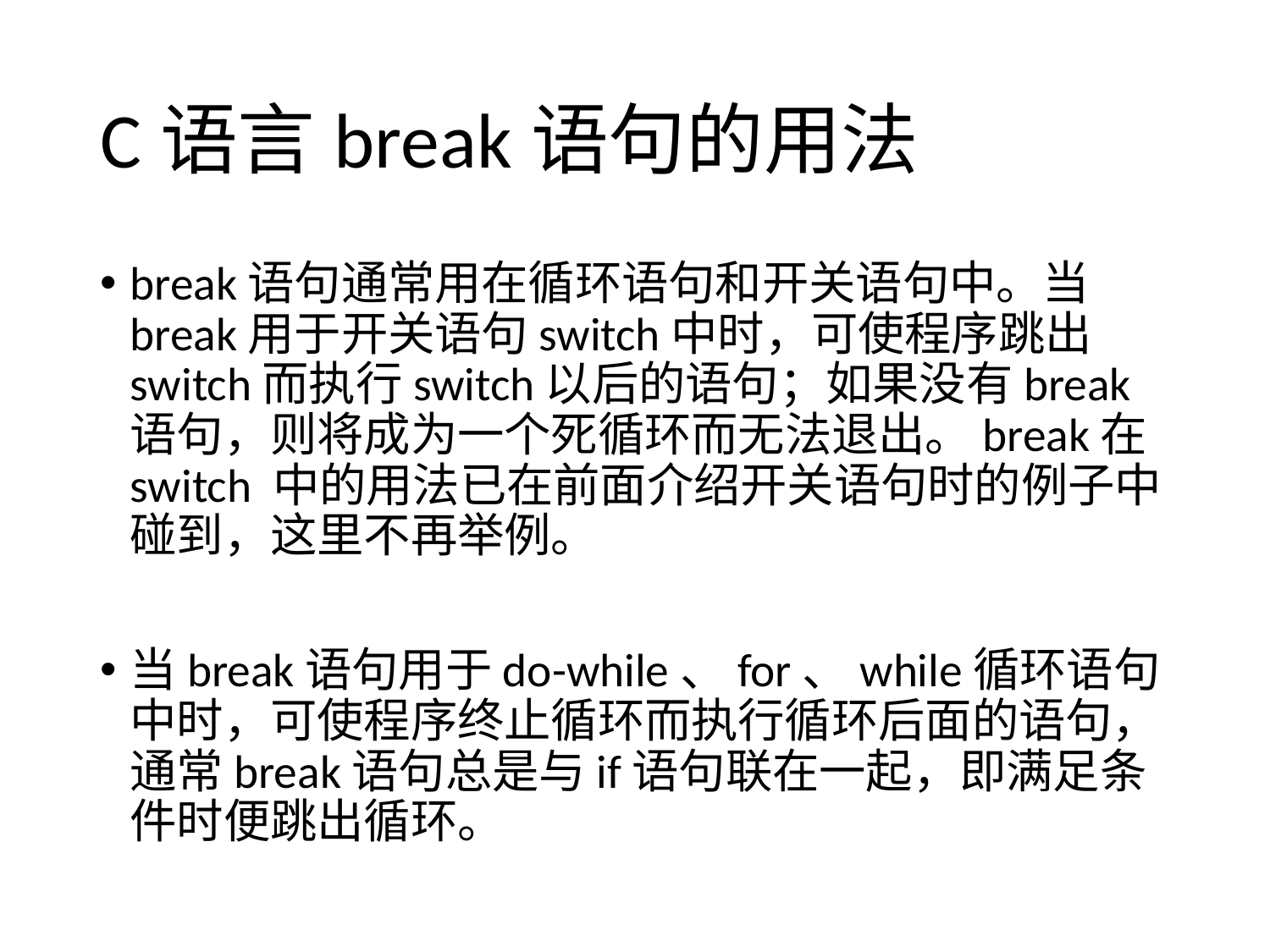

# C语言break语句的用法
break语句通常用在循环语句和开关语句中。当break用于开关语句switch中时，可使程序跳出switch而执行switch以后的语句；如果没有break语句，则将成为一个死循环而无法退出。break在switch 中的用法已在前面介绍开关语句时的例子中碰到，这里不再举例。

当break语句用于do-while、for、while循环语句中时，可使程序终止循环而执行循环后面的语句，通常break语句总是与if语句联在一起，即满足条件时便跳出循环。